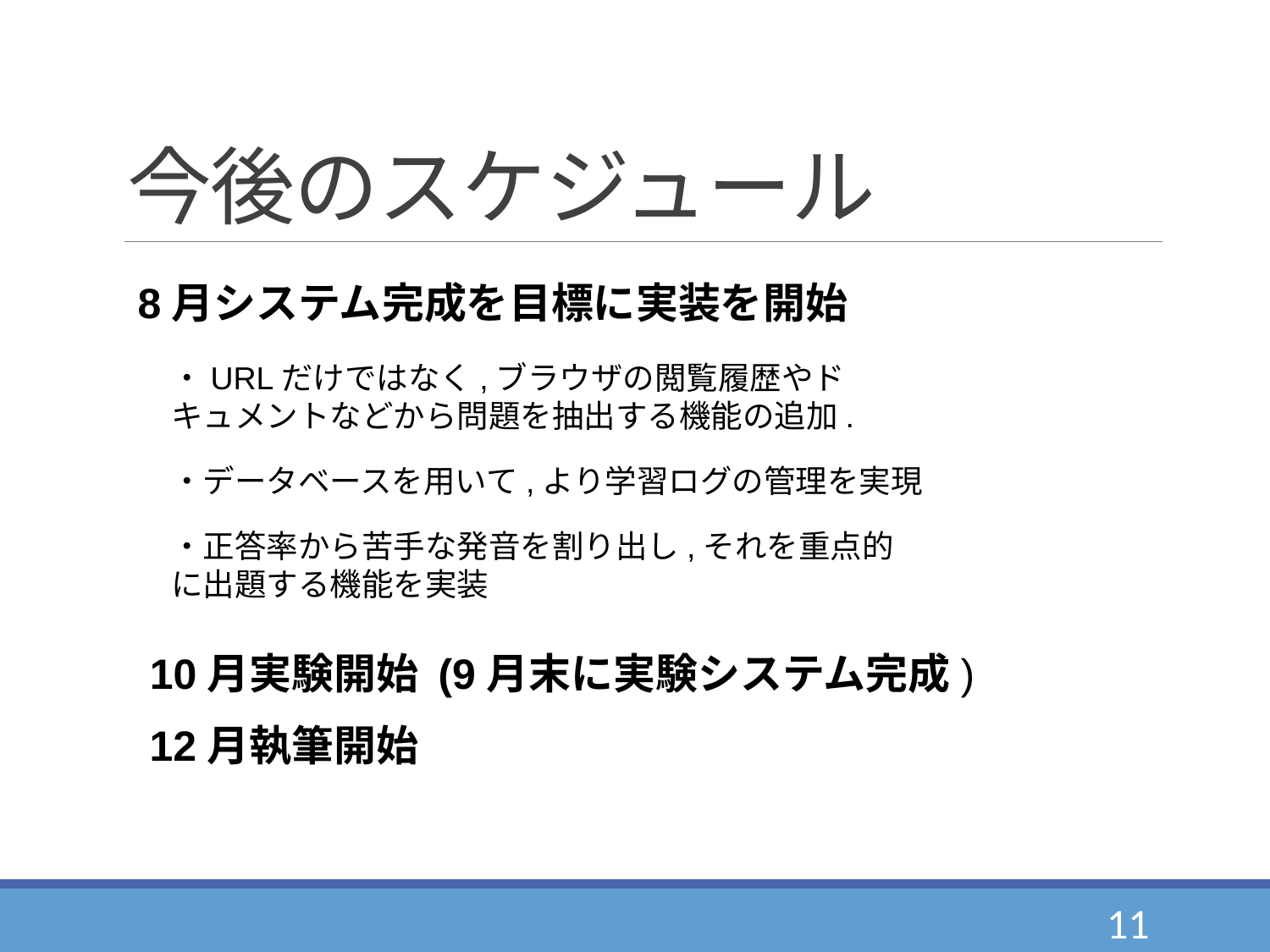

# 今後のスケジュール
8月システム完成を目標に実装を開始
・URLだけではなく,ブラウザの閲覧履歴やドキュメントなどから問題を抽出する機能の追加.
・データベースを用いて,より学習ログの管理を実現
・正答率から苦手な発音を割り出し,それを重点的に出題する機能を実装
10月実験開始 (9月末に実験システム完成)
12月執筆開始
11